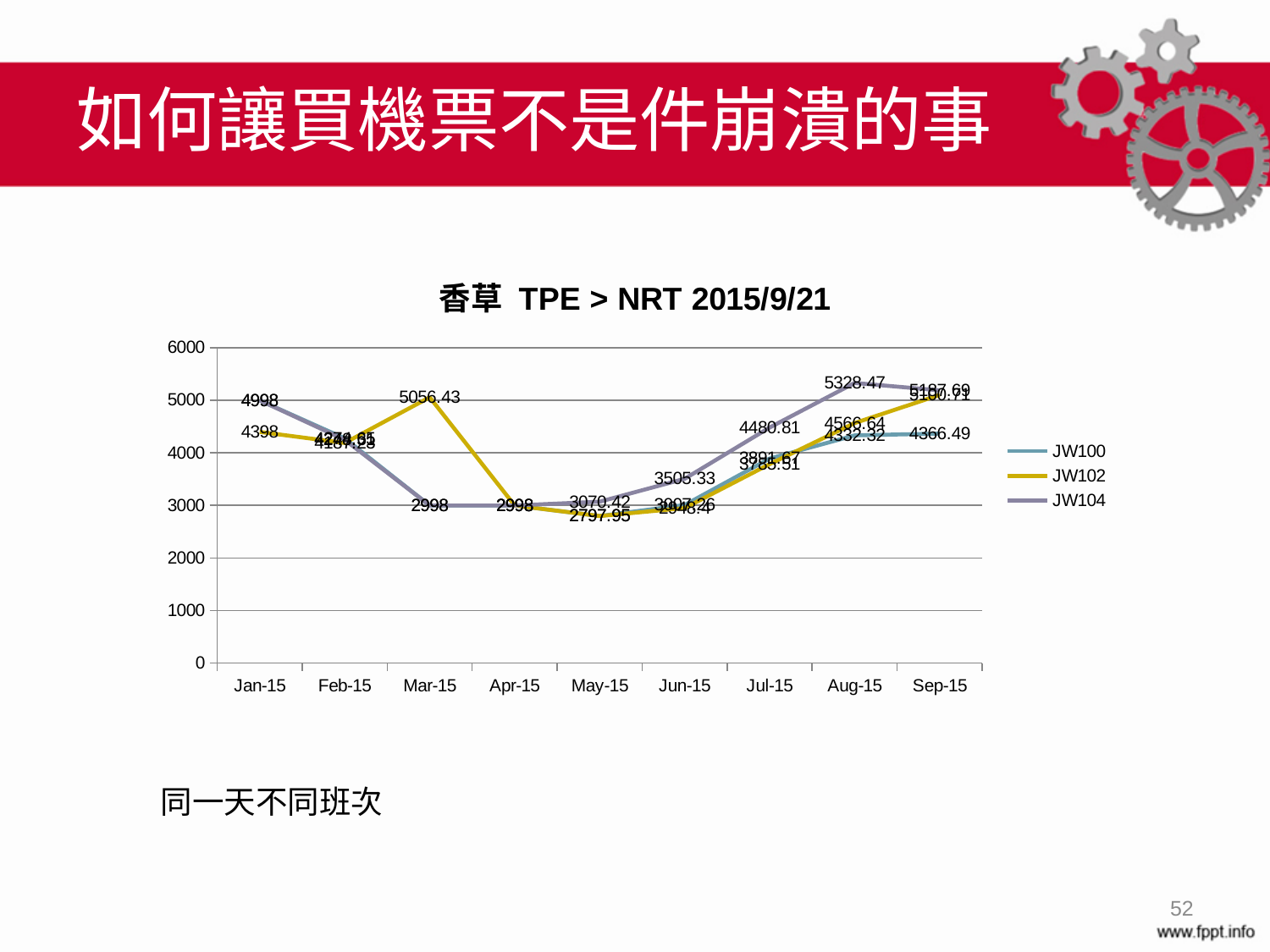

# 如何讓買機票不是件崩潰的事

### Chart: 香草 TPE > NRT 2015/9/21

| Category | JW100 | JW102 | JW104 |
|---|---|---|---|
| 42005 | 4998.0 | 4398.0 | 4998.0 |
| 42036 | 4274.65 | 4187.23 | 4248.31 |
| 42064 | 2998.0 | 5056.43 | 2998.0 |
| 42095 | 2998.0 | 2998.0 | 2998.0 |
| 42125 | 2797.95 | 2797.95 | 3070.42 |
| 42156 | 3007.26 | 2948.4 | 3505.33 |
| 42186 | 3891.67 | 3785.51 | 4480.81 |
| 42217 | 4332.32 | 4566.64 | 5328.47 |
| 42248 | 4366.49 | 5100.71 | 5187.69 |
同一天不同班次
52